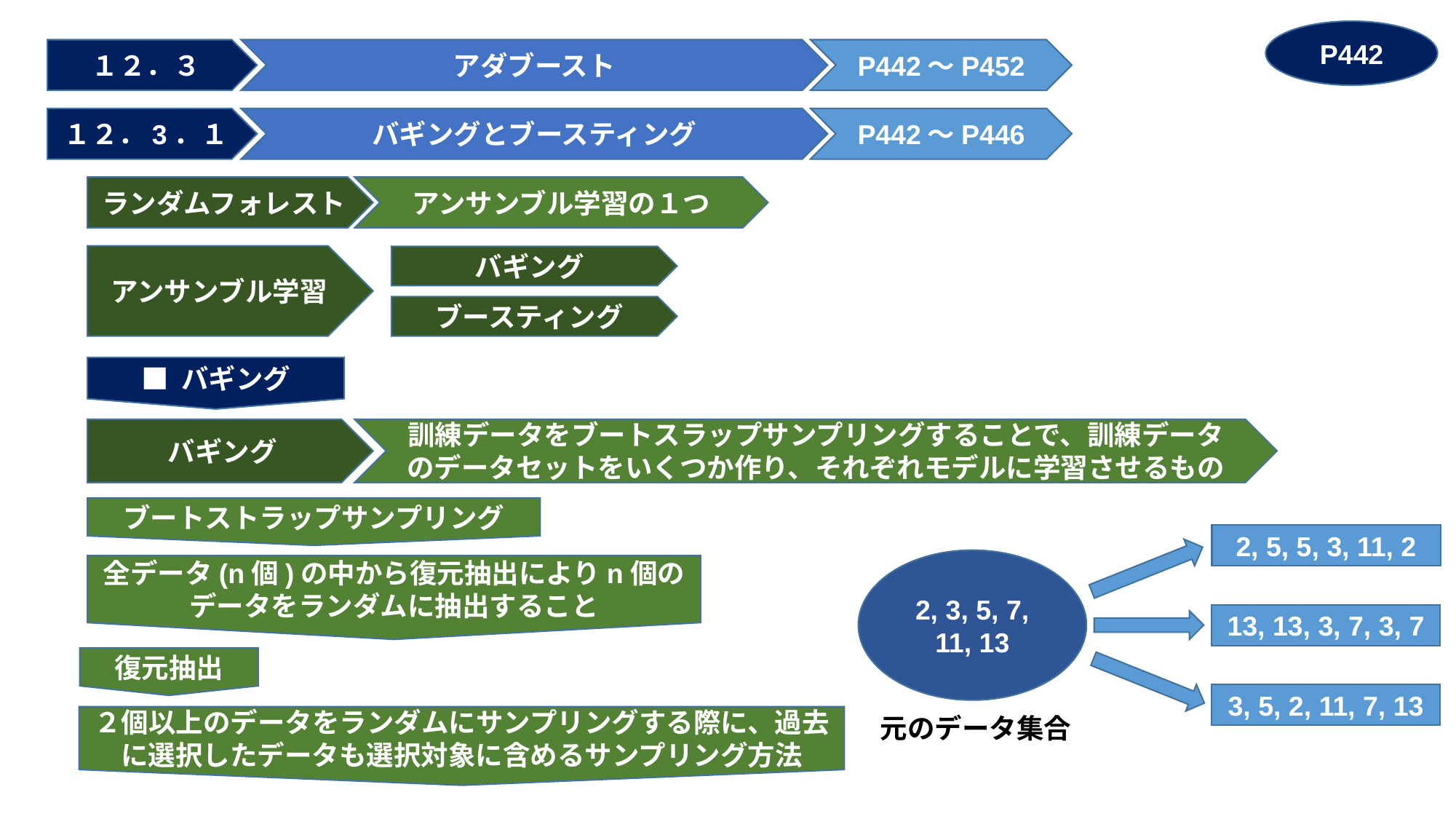

P442
１２．３
アダブースト
P442～P452
１２．3．１
バギングとブースティング
P442～P446
アンサンブル学習の１つ
ランダムフォレスト
アンサンブル学習
バギング
ブースティング
■ バギング
バギング
訓練データをブートスラップサンプリングすることで、訓練データのデータセットをいくつか作り、それぞれモデルに学習させるもの
ブートストラップサンプリング
2, 5, 5, 3, 11, 2
2, 3, 5, 7, 11, 13

全データ(n個)の中から復元抽出によりn個のデータをランダムに抽出すること
13, 13, 3, 7, 3, 7

復元抽出

3, 5, 2, 11, 7, 13
元のデータ集合
２個以上のデータをランダムにサンプリングする際に、過去に選択したデータも選択対象に含めるサンプリング方法